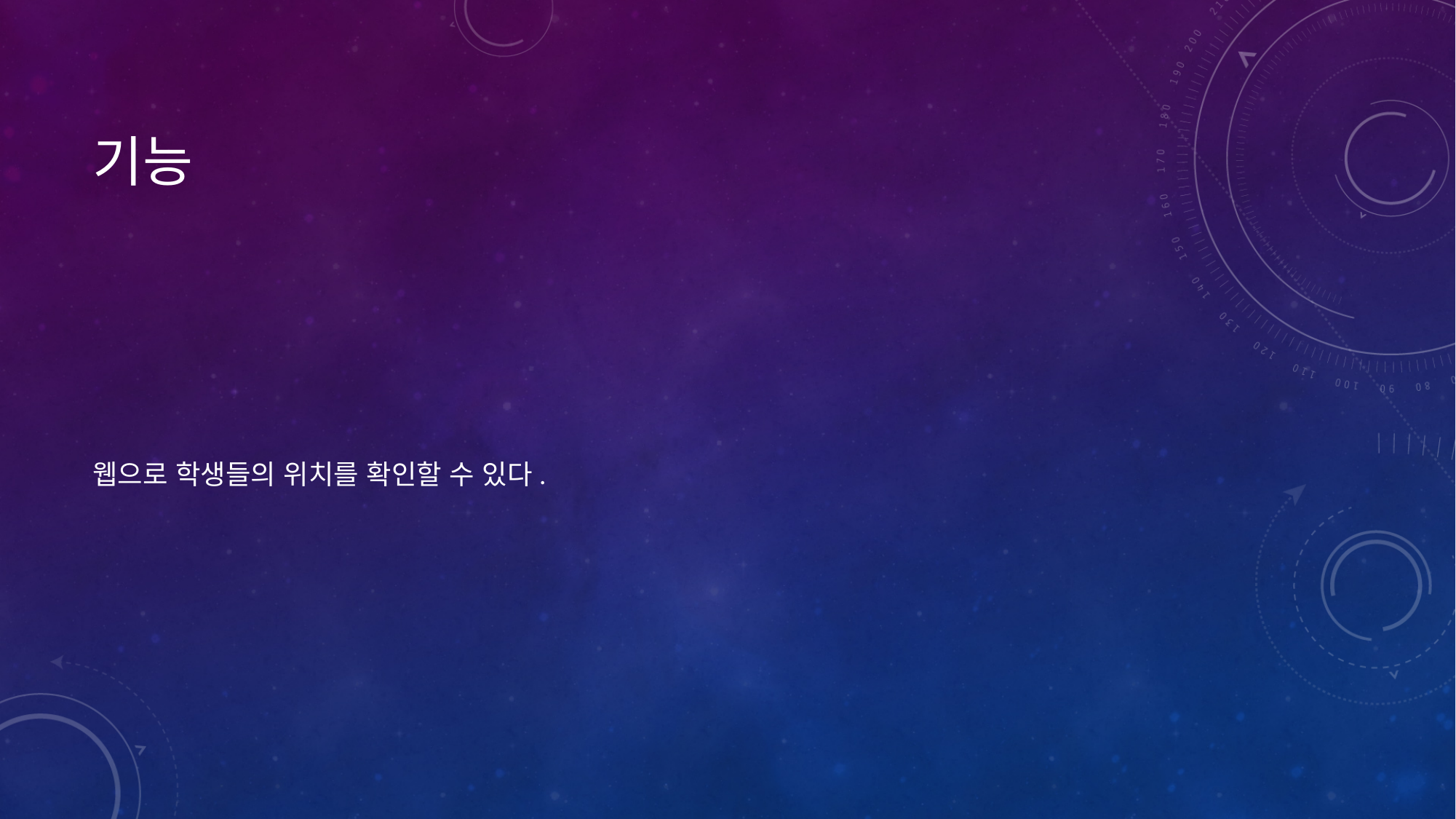

# 기능
웹으로 학생들의 위치를 확인할 수 있다.